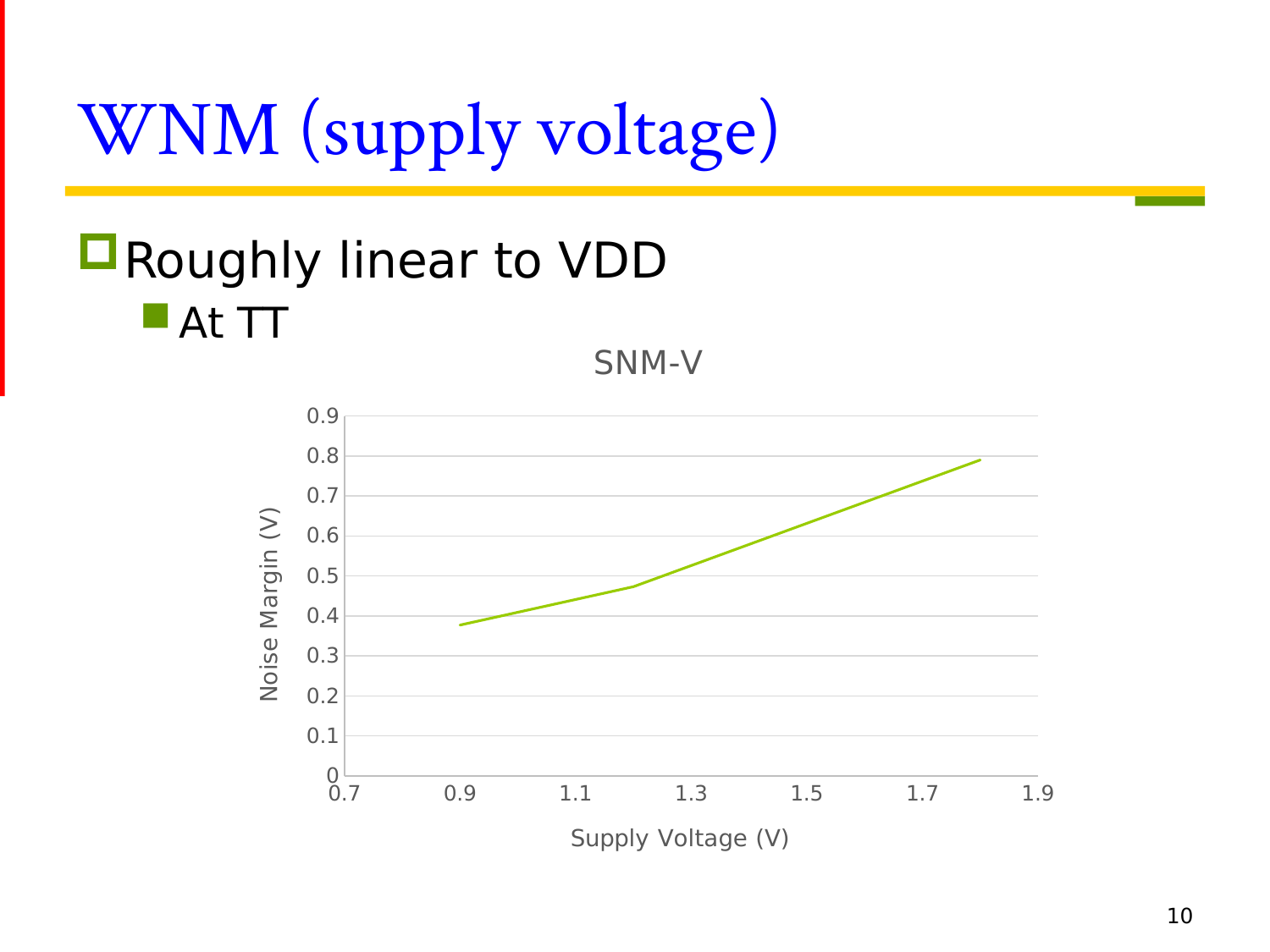

# WNM (supply voltage)
Roughly linear to VDD
At TT

### Chart: SNM-V

| Category | Y 值 |
|---|---|
10